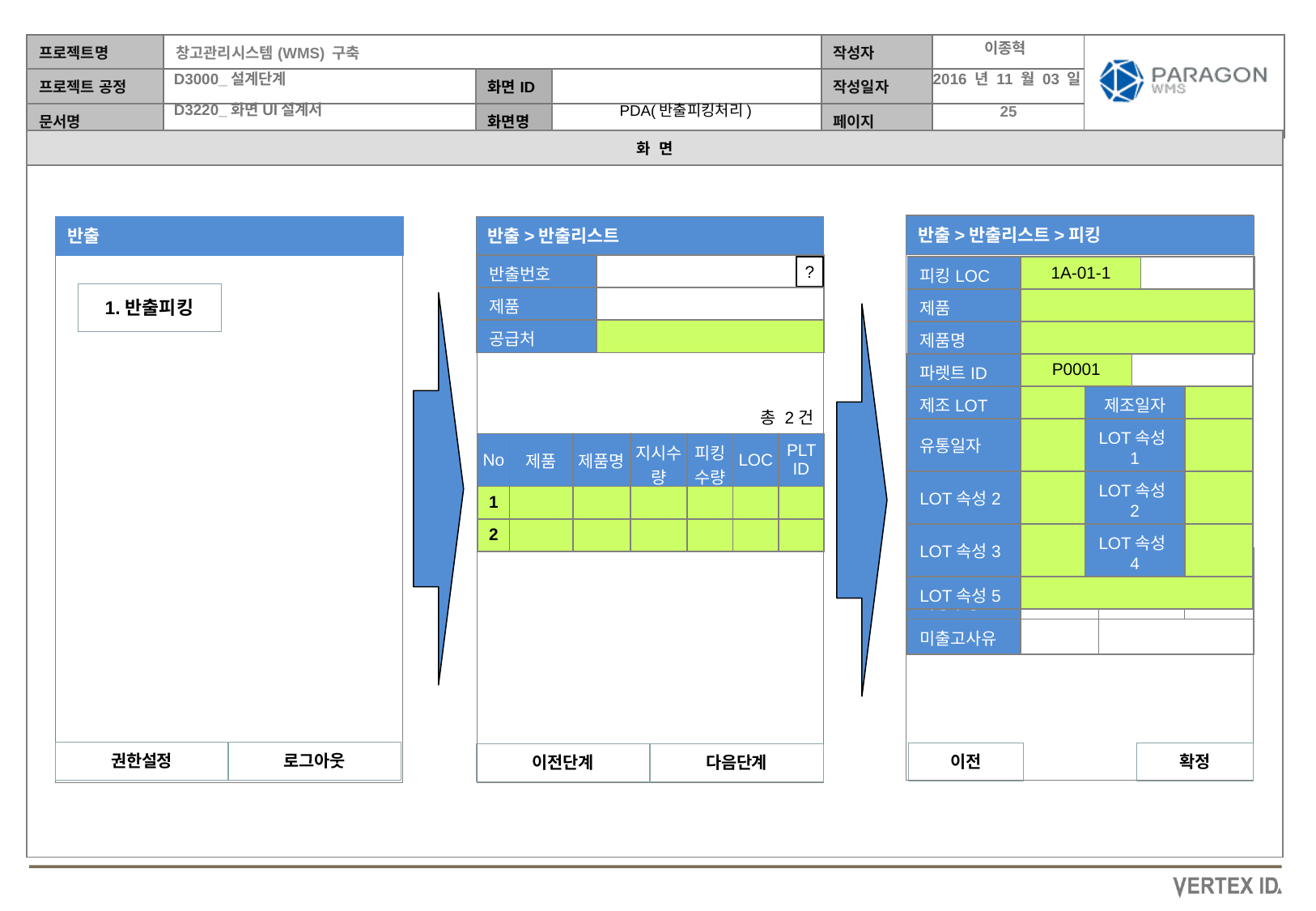

이종혁
2016 년 11 월 03 일
PDA(반출피킹처리)

반출>반출리스트>피킹
반출>반출리스트
반출

| 반출번호 |  |
| --- | --- |
| 제품 |  |
| 공급처 |  |
| 피킹LOC | 1A-01-1 |  |
| --- | --- | --- |
| 제품 |  |  |
| 제품명 |  |  |
?
1.반출피킹

| 파렛트ID | P0001 |  |  |  |  |  |  |  |  |
| --- | --- | --- | --- | --- | --- | --- | --- | --- | --- |
| 제조LOT |  |  | 제조일자 |  |  |  |  |  |  |
| 유통일자 |  |  | LOT속성1 |  |  |  |  |  |  |
| LOT속성2 |  |  | LOT속성2 |  |  |  |  |  |  |
| LOT속성3 |  |  | LOT속성4 |  |  |  |  |  |  |
| LOT속성5 |  |  |  |  |  |  |  |  |  |
총 2건
| No | 제품 | 제품명 | 지시수량 | 피킹수량 | LOC | PLT ID |
| --- | --- | --- | --- | --- | --- | --- |
| 1 |  |  |  |  |  |  |
| 2 |  |  |  |  |  |  |
| 지시수량 | 1 PLT | 10 BOX | 0 EA |
| --- | --- | --- | --- |
| 피킹수량 | 1 PLT | 10 BOX | 0 EA |
| 미출고사유 |  |  |  |
권한설정
로그아웃
이전
확정
이전단계
다음단계